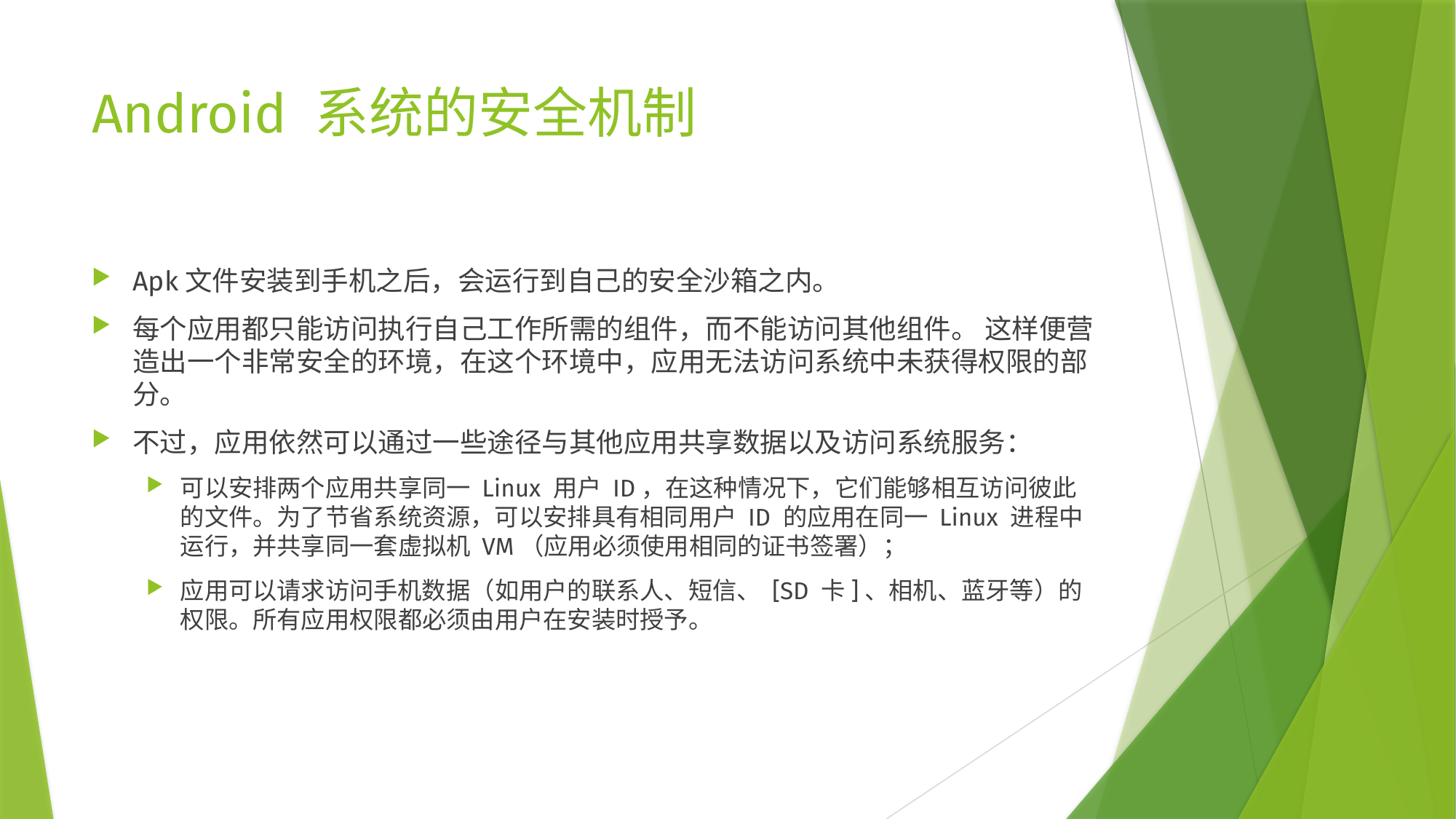

# Android 系统的安全机制
Apk文件安装到手机之后，会运行到自己的安全沙箱之内。
每个应用都只能访问执行自己工作所需的组件，而不能访问其他组件。 这样便营造出一个非常安全的环境，在这个环境中，应用无法访问系统中未获得权限的部分。
不过，应用依然可以通过一些途径与其他应用共享数据以及访问系统服务：
可以安排两个应用共享同一 Linux 用户 ID，在这种情况下，它们能够相互访问彼此的文件。为了节省系统资源，可以安排具有相同用户 ID 的应用在同一 Linux 进程中运行，并共享同一套虚拟机 VM（应用必须使用相同的证书签署）；
应用可以请求访问手机数据（如用户的联系人、短信、 [SD 卡]、相机、蓝牙等）的权限。所有应用权限都必须由用户在安装时授予。